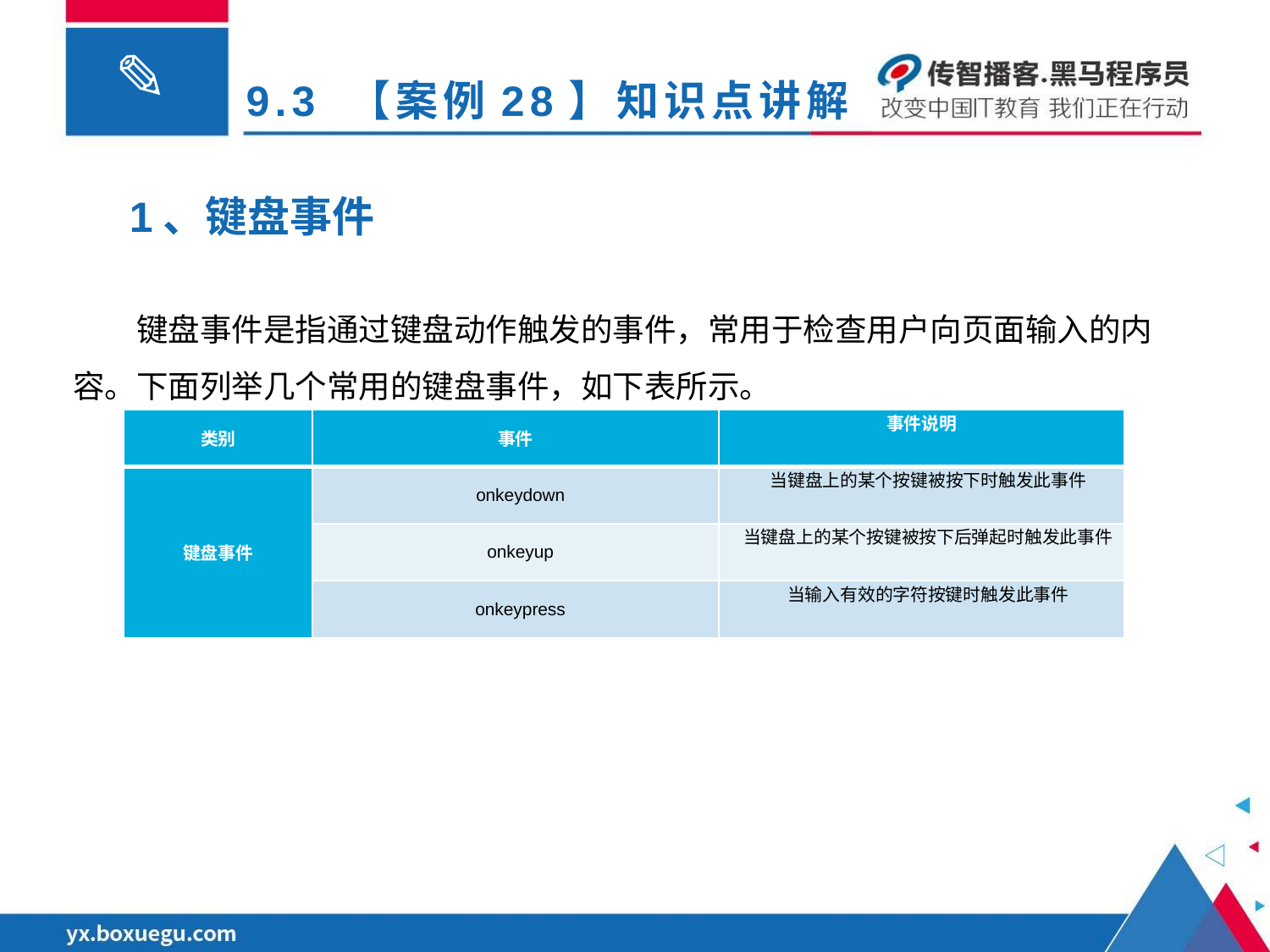

# 9.3 【案例28】知识点讲解
1、键盘事件
键盘事件是指通过键盘动作触发的事件，常用于检查用户向页面输入的内容。下面列举几个常用的键盘事件，如下表所示。

| 类别 | 事件 | 事件说明 |
| --- | --- | --- |
| 键盘事件 | onkeydown | 当键盘上的某个按键被按下时触发此事件 |
|  | onkeyup | 当键盘上的某个按键被按下后弹起时触发此事件 |
|  | onkeypress | 当输入有效的字符按键时触发此事件 |